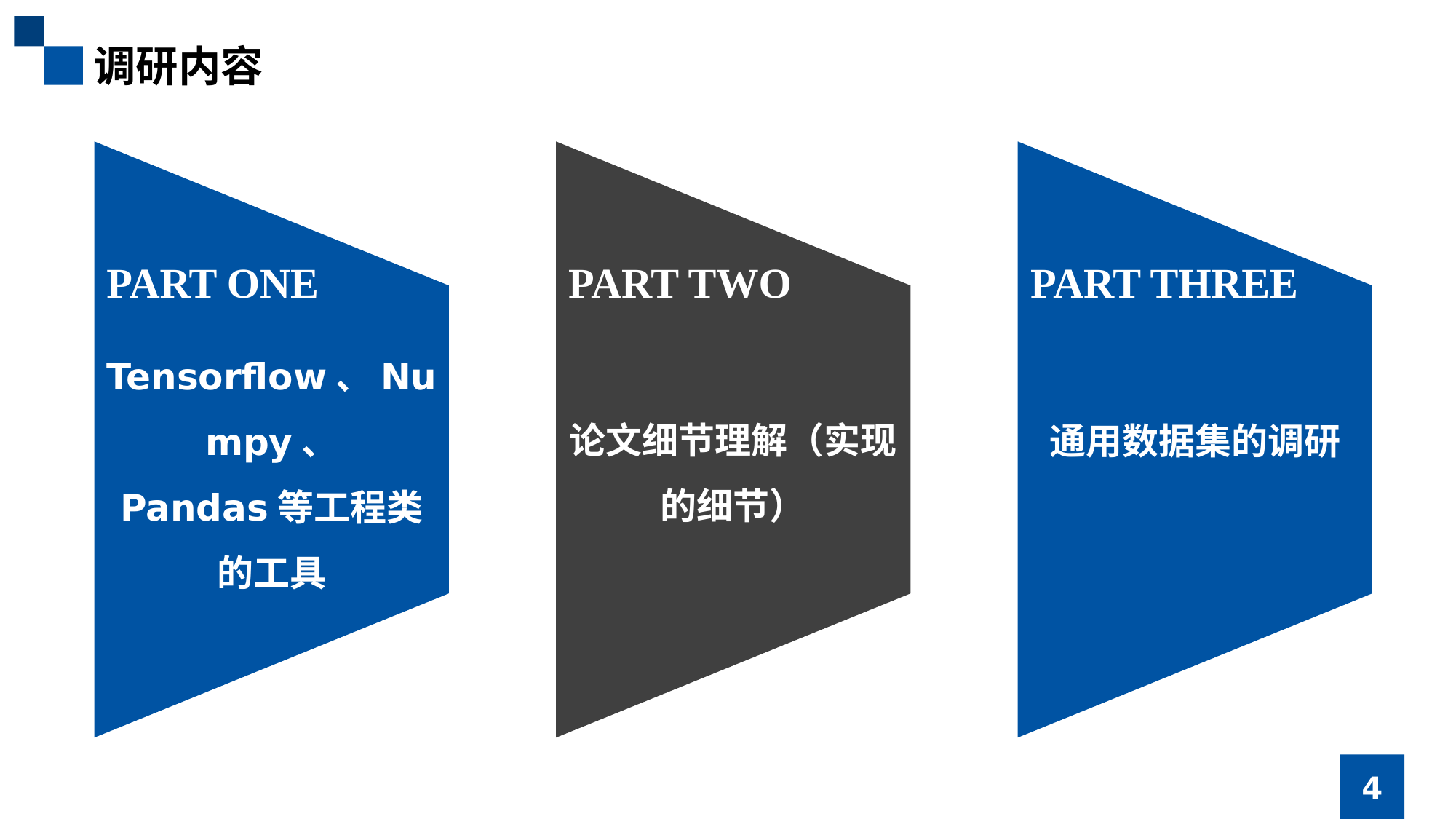

调研内容
PART ONE
PART TWO
PART THREE

Tensorflow、Numpy、
Pandas等工程类的工具
论文细节理解（实现的细节）
通用数据集的调研
4